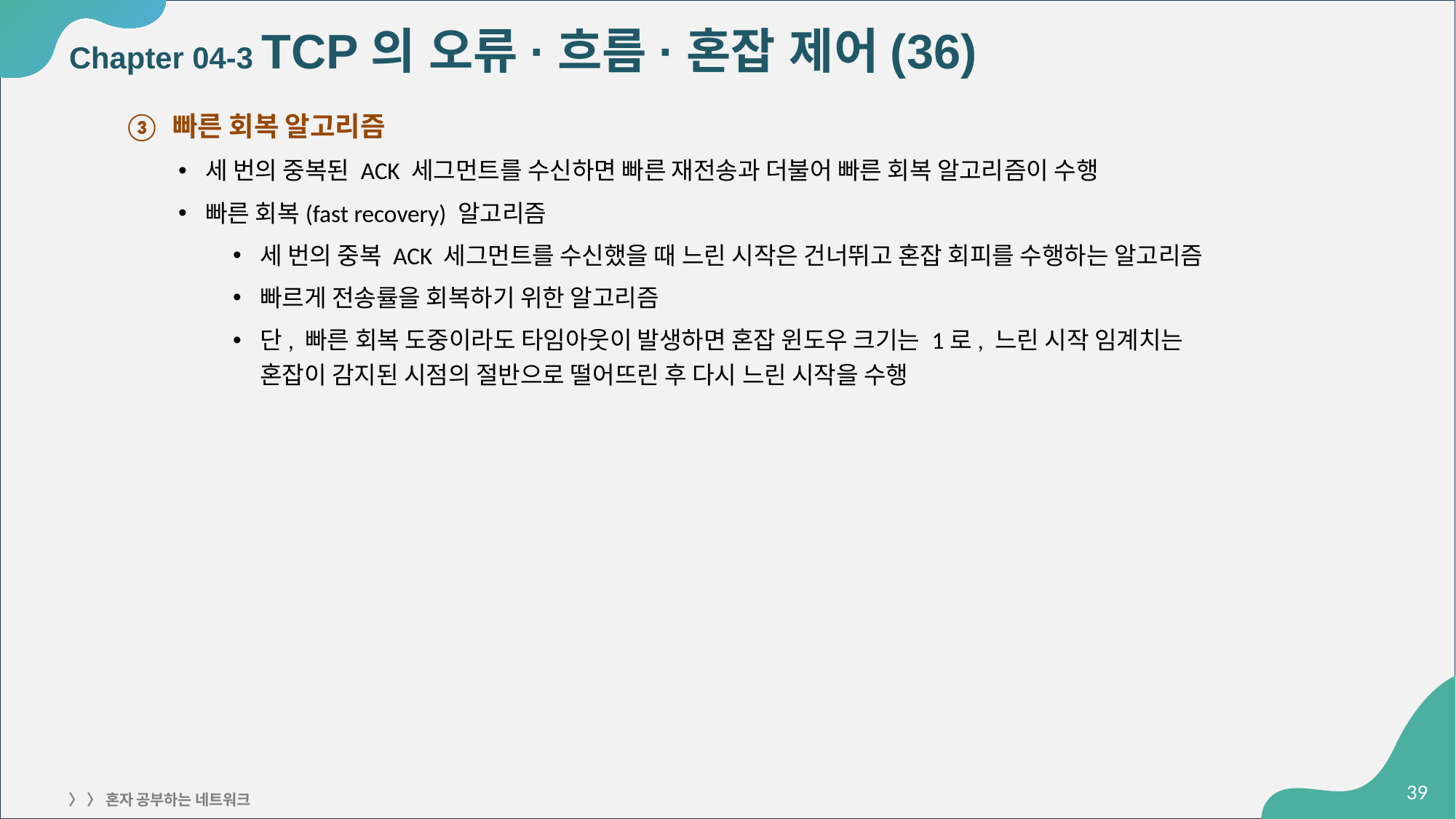

# Chapter 04-3 TCP의 오류·흐름·혼잡 제어(36)
③ 빠른 회복 알고리즘
세 번의 중복된 ACK 세그먼트를 수신하면 빠른 재전송과 더불어 빠른 회복 알고리즘이 수행
빠른 회복(fast recovery) 알고리즘
세 번의 중복 ACK 세그먼트를 수신했을 때 느린 시작은 건너뛰고 혼잡 회피를 수행하는 알고리즘
빠르게 전송률을 회복하기 위한 알고리즘
단, 빠른 회복 도중이라도 타임아웃이 발생하면 혼잡 윈도우 크기는 1로, 느린 시작 임계치는
혼잡이 감지된 시점의 절반으로 떨어뜨린 후 다시 느린 시작을 수행
39
〉 〉 혼자 공부하는 네트워크